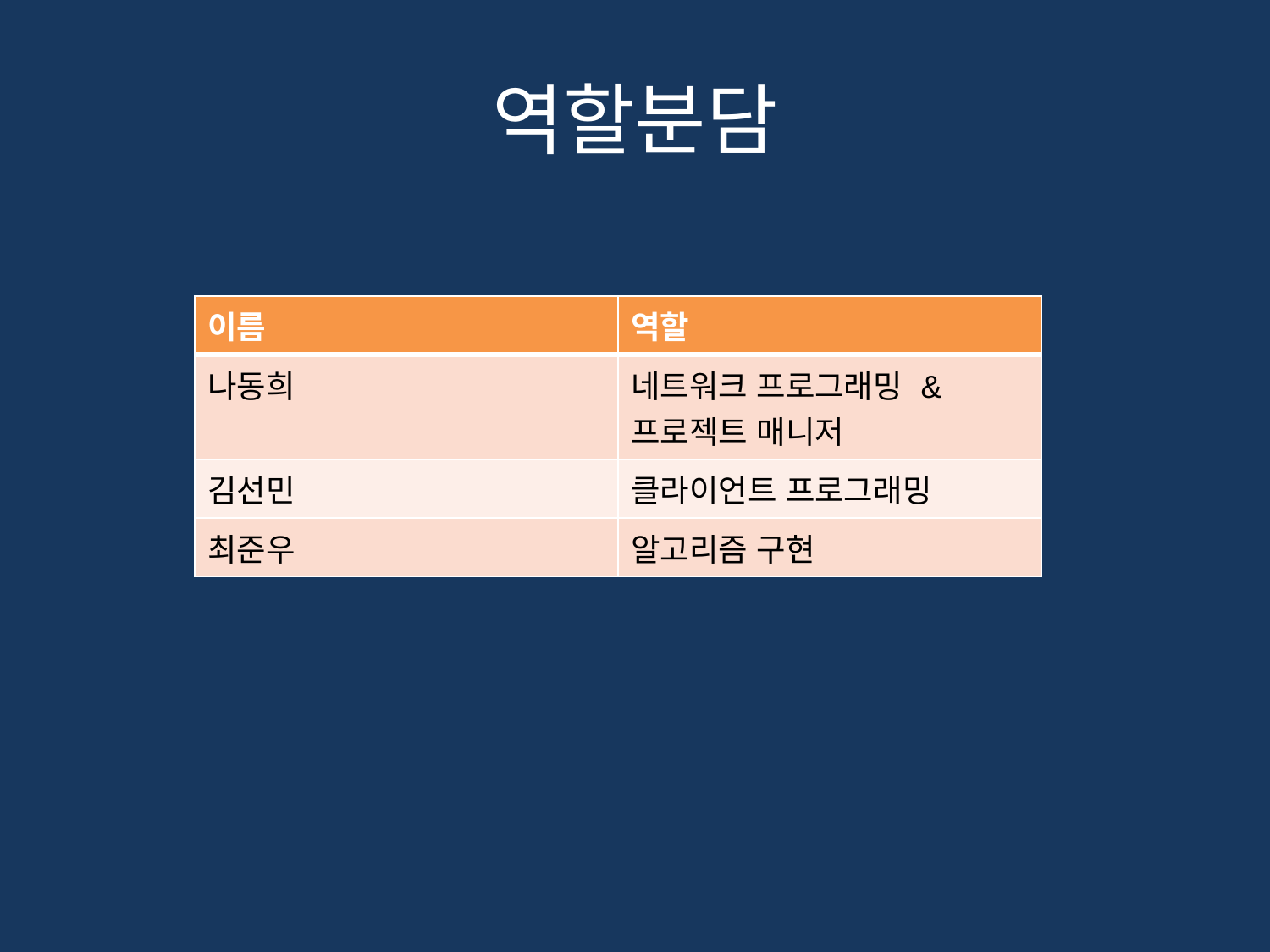

# 역할분담
| 이름 | 역할 |
| --- | --- |
| 나동희 | 네트워크 프로그래밍 & 프로젝트 매니저 |
| 김선민 | 클라이언트 프로그래밍 |
| 최준우 | 알고리즘 구현 |